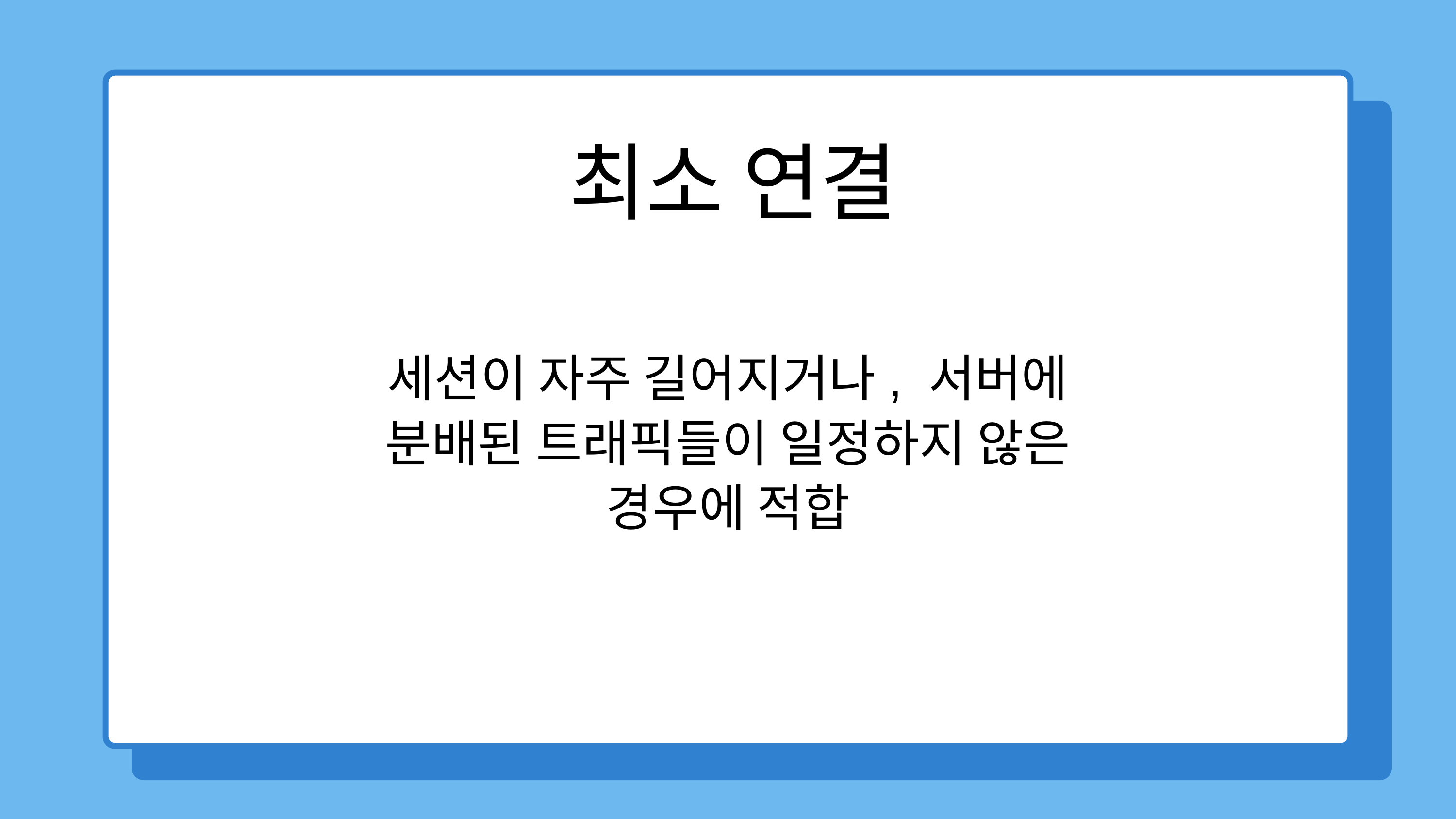

최소 연결
세션이 자주 길어지거나, 서버에 분배된 트래픽들이 일정하지 않은 경우에 적합